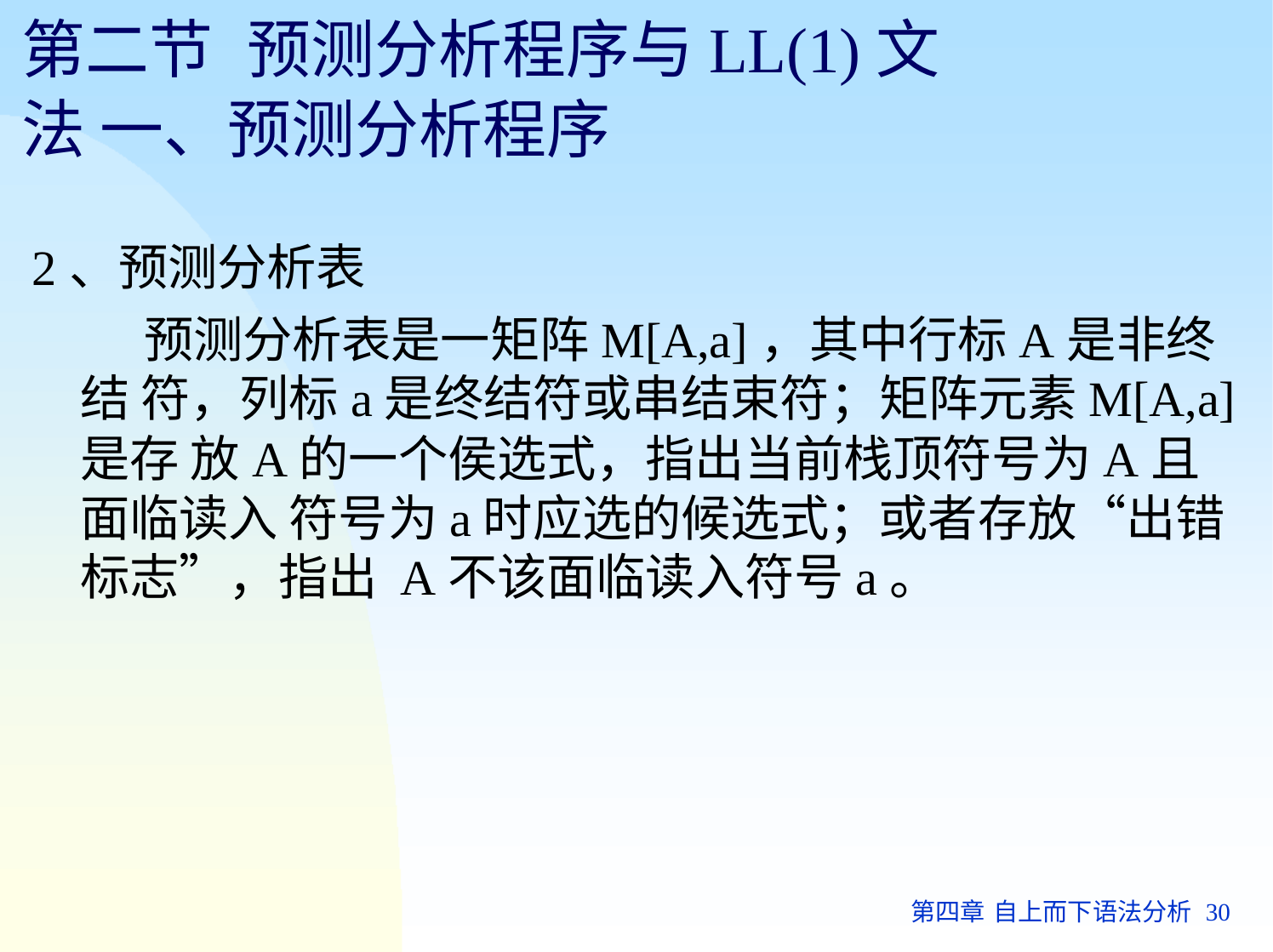

# 第二节	预测分析程序与LL(1)文法 一、预测分析程序
2、预测分析表
预测分析表是一矩阵M[A,a]，其中行标A是非终结 符，列标a是终结符或串结束符；矩阵元素M[A,a]是存 放A的一个侯选式，指出当前栈顶符号为A且面临读入 符号为a时应选的候选式；或者存放“出错标志”，指出 A不该面临读入符号a。
第四章 自上而下语法分析 30